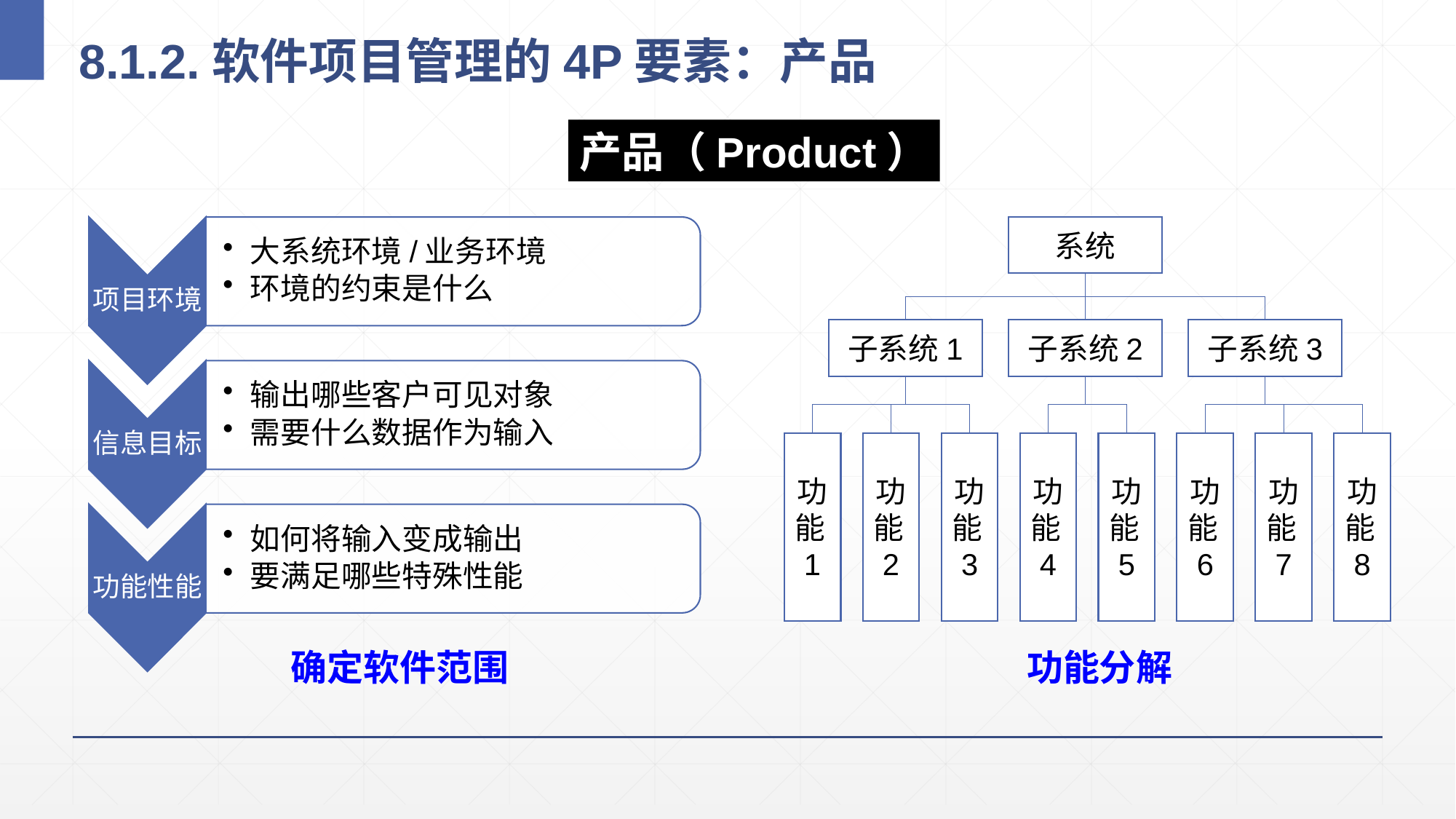

# 8.1.2.软件项目管理的4P要素：产品
产品（Product）
项目环境
大系统环境/业务环境
环境的约束是什么
信息目标
输出哪些客户可见对象
需要什么数据作为输入
功能性能
如何将输入变成输出
要满足哪些特殊性能
系统
子系统1
子系统2
子系统3
功能1
功能2
功能3
功能4
功能5
功能6
功能7
功能8
确定软件范围
功能分解